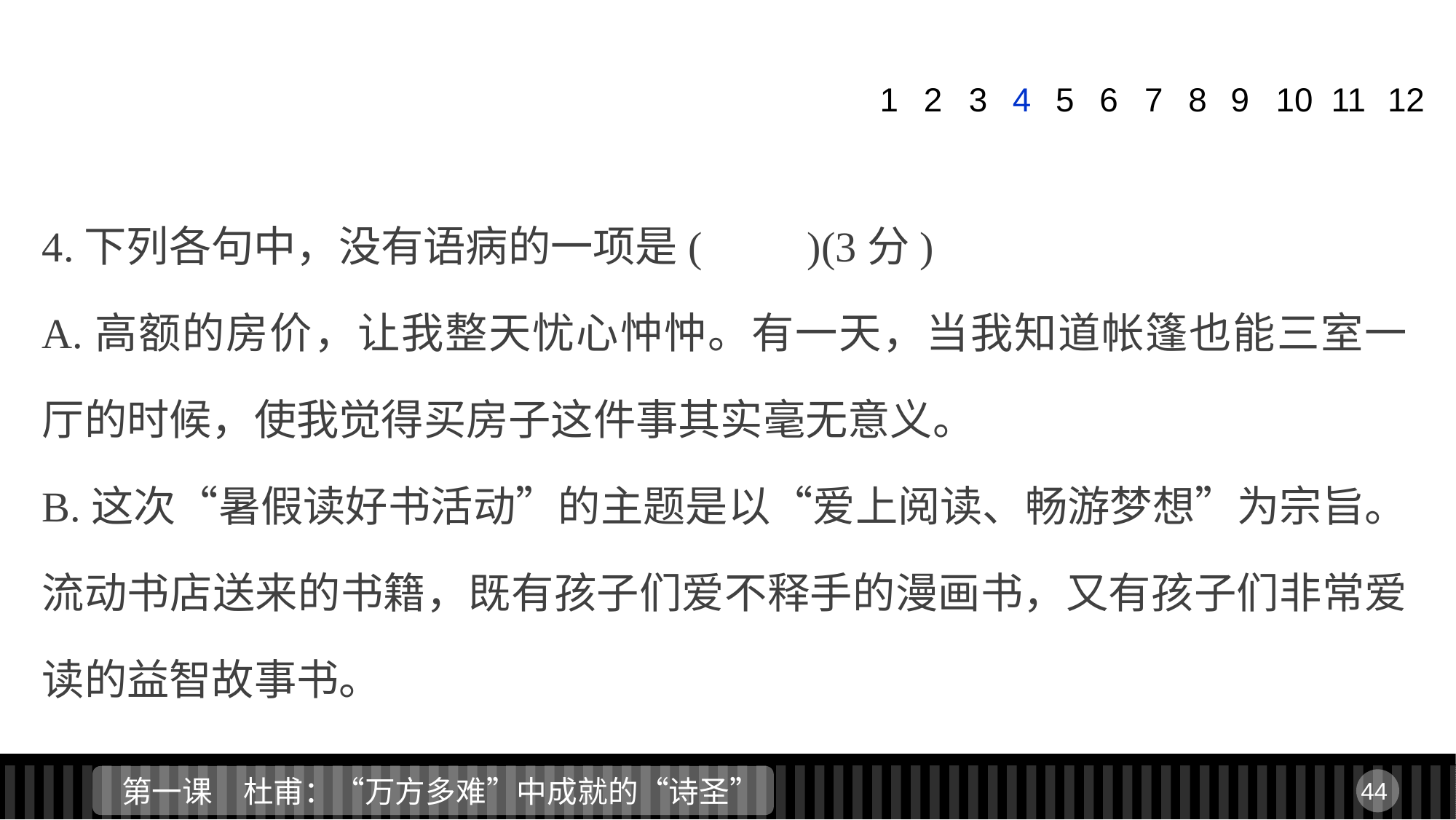

1
2
3
4
5
6
7
8
9
11
12
10
4.下列各句中，没有语病的一项是(　　)(3分)
A.高额的房价，让我整天忧心忡忡。有一天，当我知道帐篷也能三室一厅的时候，使我觉得买房子这件事其实毫无意义。
B.这次“暑假读好书活动”的主题是以“爱上阅读、畅游梦想”为宗旨。流动书店送来的书籍，既有孩子们爱不释手的漫画书，又有孩子们非常爱读的益智故事书。